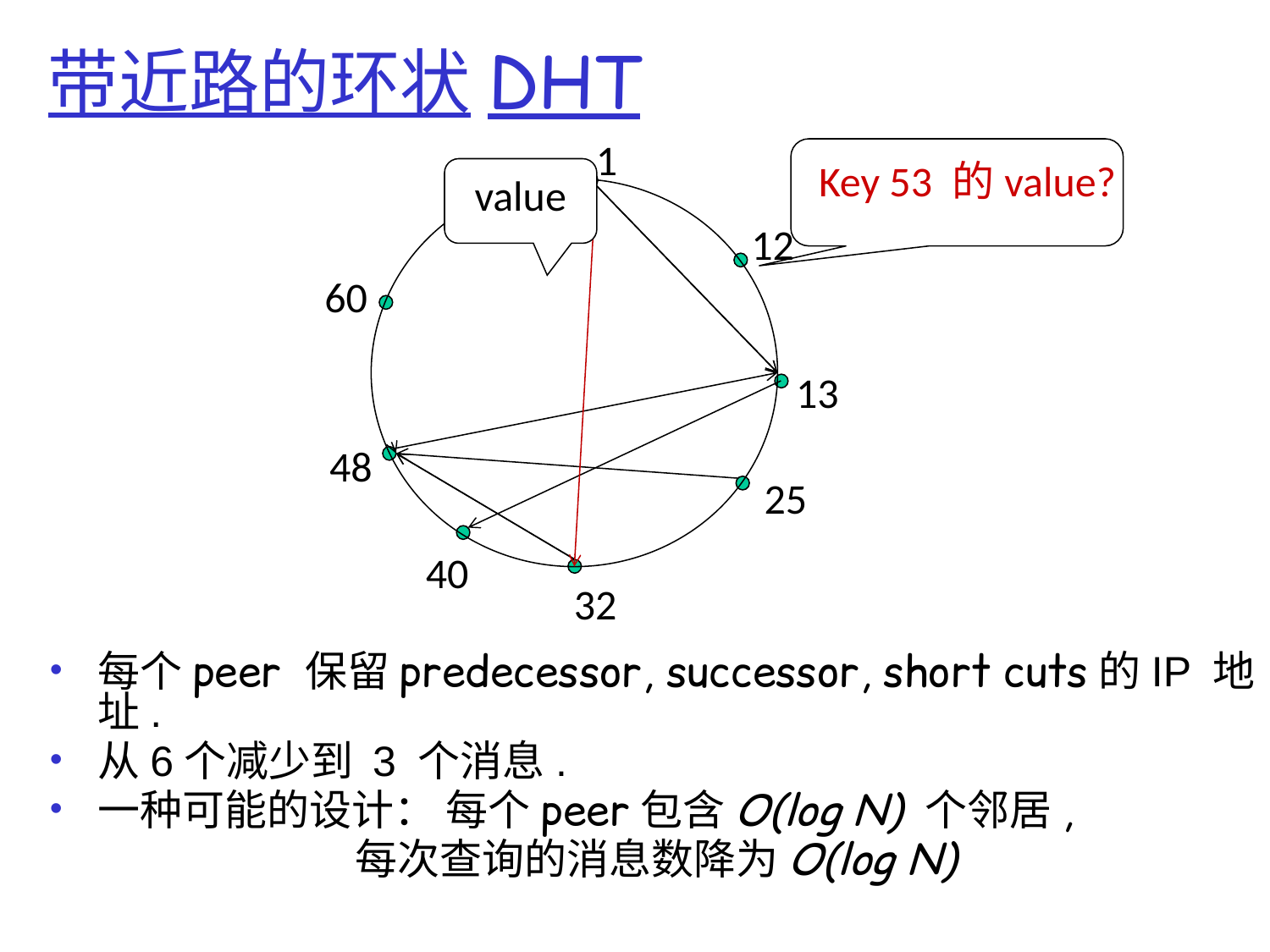

# 带近路的环状DHT
1

12

60

13

48

25

40

32

Key 53 的value?

value
每个peer 保留predecessor, successor, short cuts的IP 地址.
从6个减少到 3 个消息.
一种可能的设计： 每个peer包含O(log N) 个邻居,
                               每次查询的消息数降为O(log N)